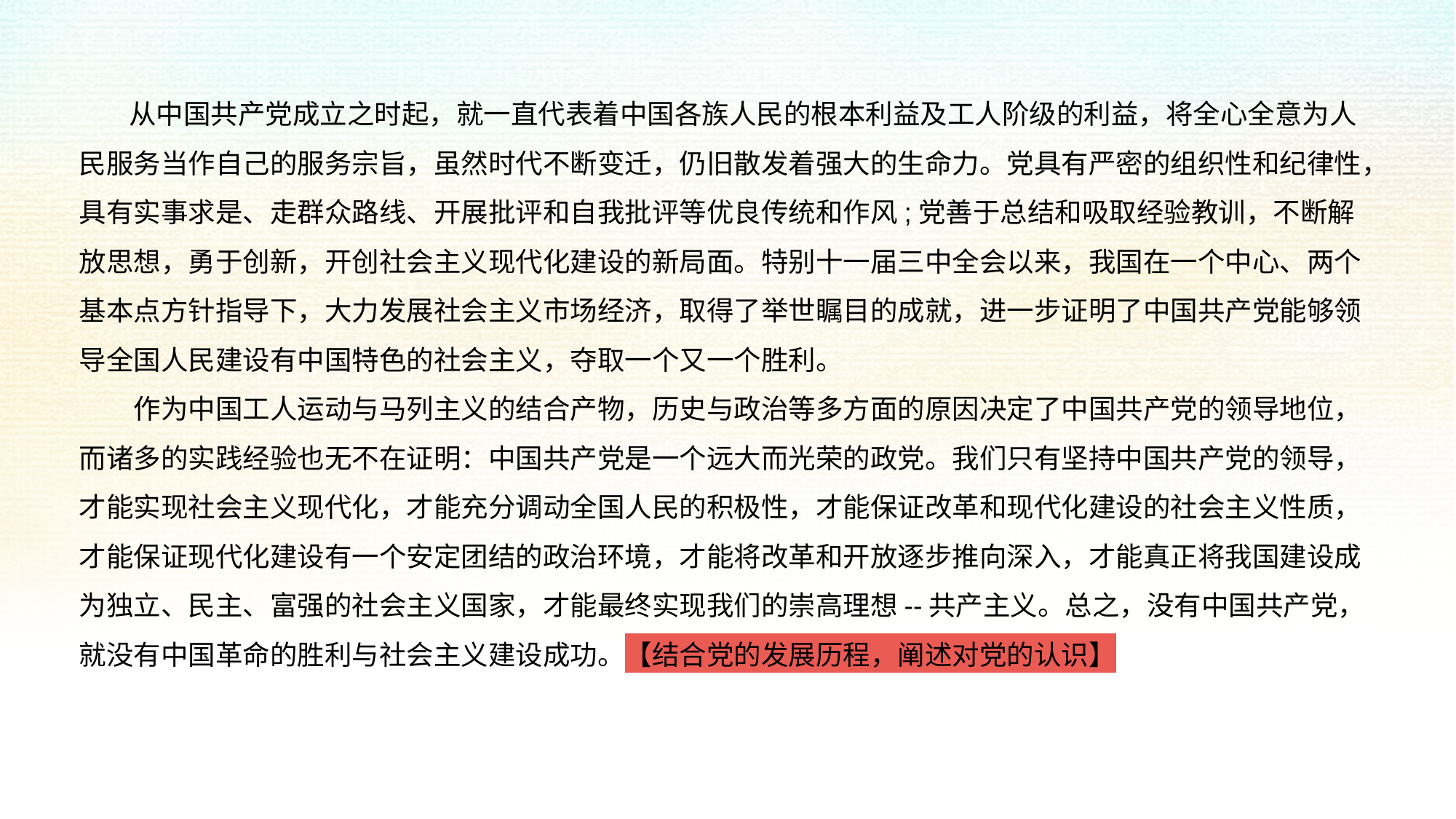

从中国共产党成立之时起，就一直代表着中国各族人民的根本利益及工人阶级的利益，将全心全意为人民服务当作自己的服务宗旨，虽然时代不断变迁，仍旧散发着强大的生命力。党具有严密的组织性和纪律性，具有实事求是、走群众路线、开展批评和自我批评等优良传统和作风;党善于总结和吸取经验教训，不断解放思想，勇于创新，开创社会主义现代化建设的新局面。特别十一届三中全会以来，我国在一个中心、两个基本点方针指导下，大力发展社会主义市场经济，取得了举世瞩目的成就，进一步证明了中国共产党能够领导全国人民建设有中国特色的社会主义，夺取一个又一个胜利。
　　作为中国工人运动与马列主义的结合产物，历史与政治等多方面的原因决定了中国共产党的领导地位，而诸多的实践经验也无不在证明：中国共产党是一个远大而光荣的政党。我们只有坚持中国共产党的领导，才能实现社会主义现代化，才能充分调动全国人民的积极性，才能保证改革和现代化建设的社会主义性质，才能保证现代化建设有一个安定团结的政治环境，才能将改革和开放逐步推向深入，才能真正将我国建设成为独立、民主、富强的社会主义国家，才能最终实现我们的崇高理想--共产主义。总之，没有中国共产党，就没有中国革命的胜利与社会主义建设成功。【结合党的发展历程，阐述对党的认识】